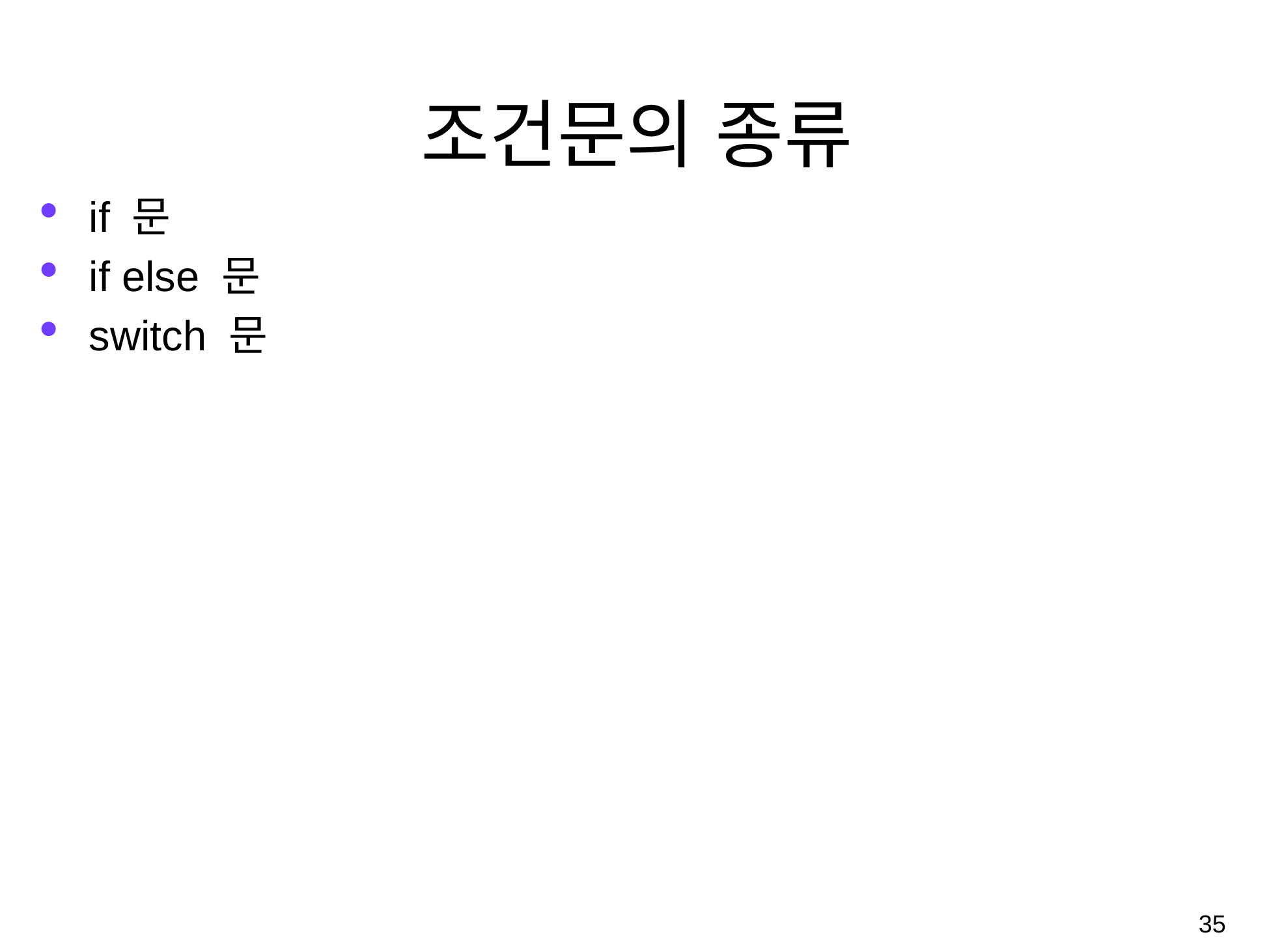

조건문의 종류
if 문
if else 문
switch 문

35